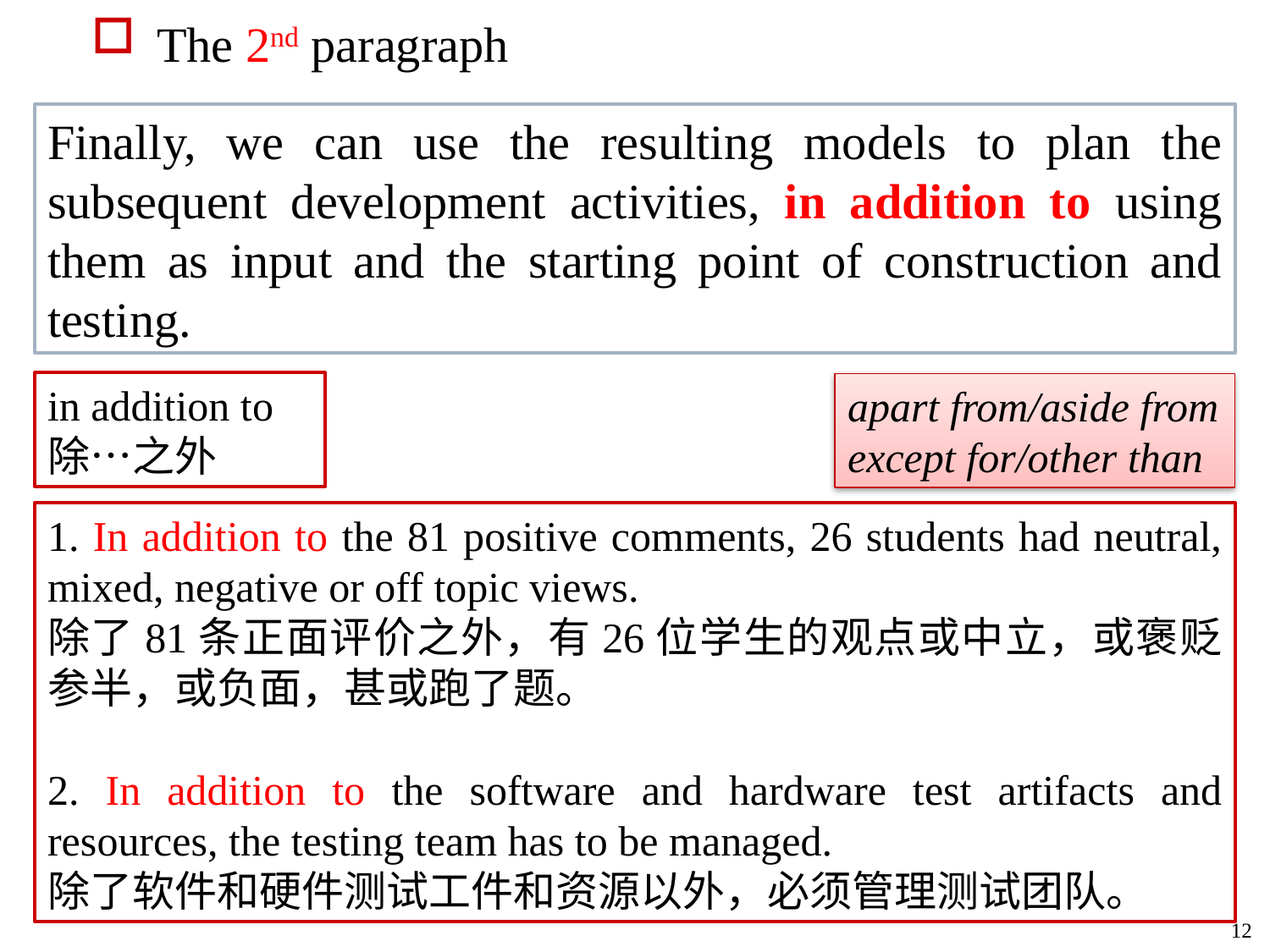

The 2nd paragraph
Finally, we can use the resulting models to plan the subsequent development activities, in addition to using them as input and the starting point of construction and testing.
in addition to
除…之外
apart from/aside from
except for/other than
1. In addition to the 81 positive comments, 26 students had neutral, mixed, negative or off topic views.
除了81条正面评价之外，有26位学生的观点或中立，或褒贬参半，或负面，甚或跑了题。

2. In addition to the software and hardware test artifacts and resources, the testing team has to be managed.
除了软件和硬件测试工件和资源以外，必须管理测试团队。
12